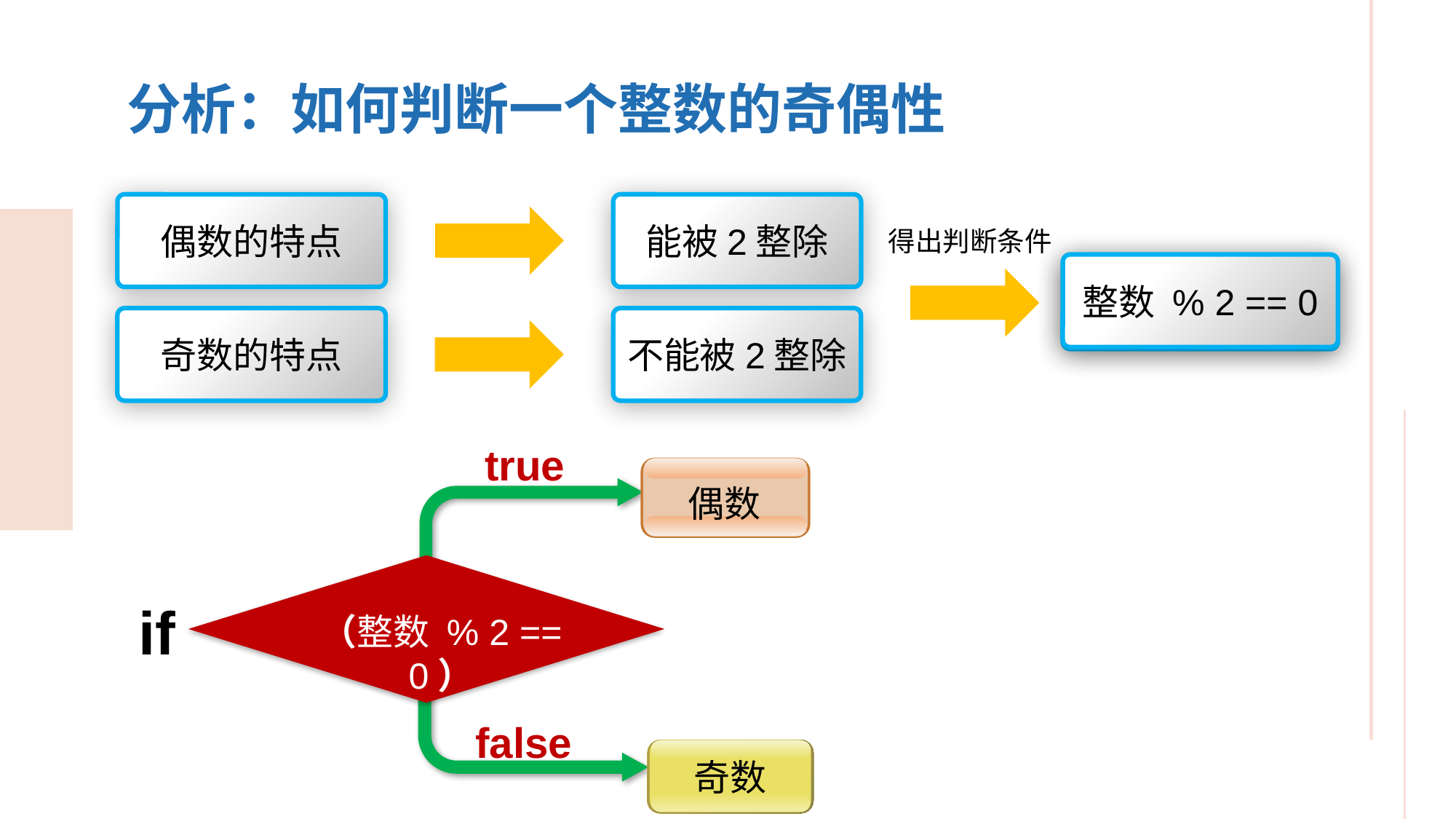

分析：如何判断一个整数的奇偶性
偶数的特点
能被2整除

得出判断条件
整数 % 2 == 0
关系表达式

奇数的特点
不能被2整除

true

偶数

if
（整数 % 2 == 0）

false

奇数